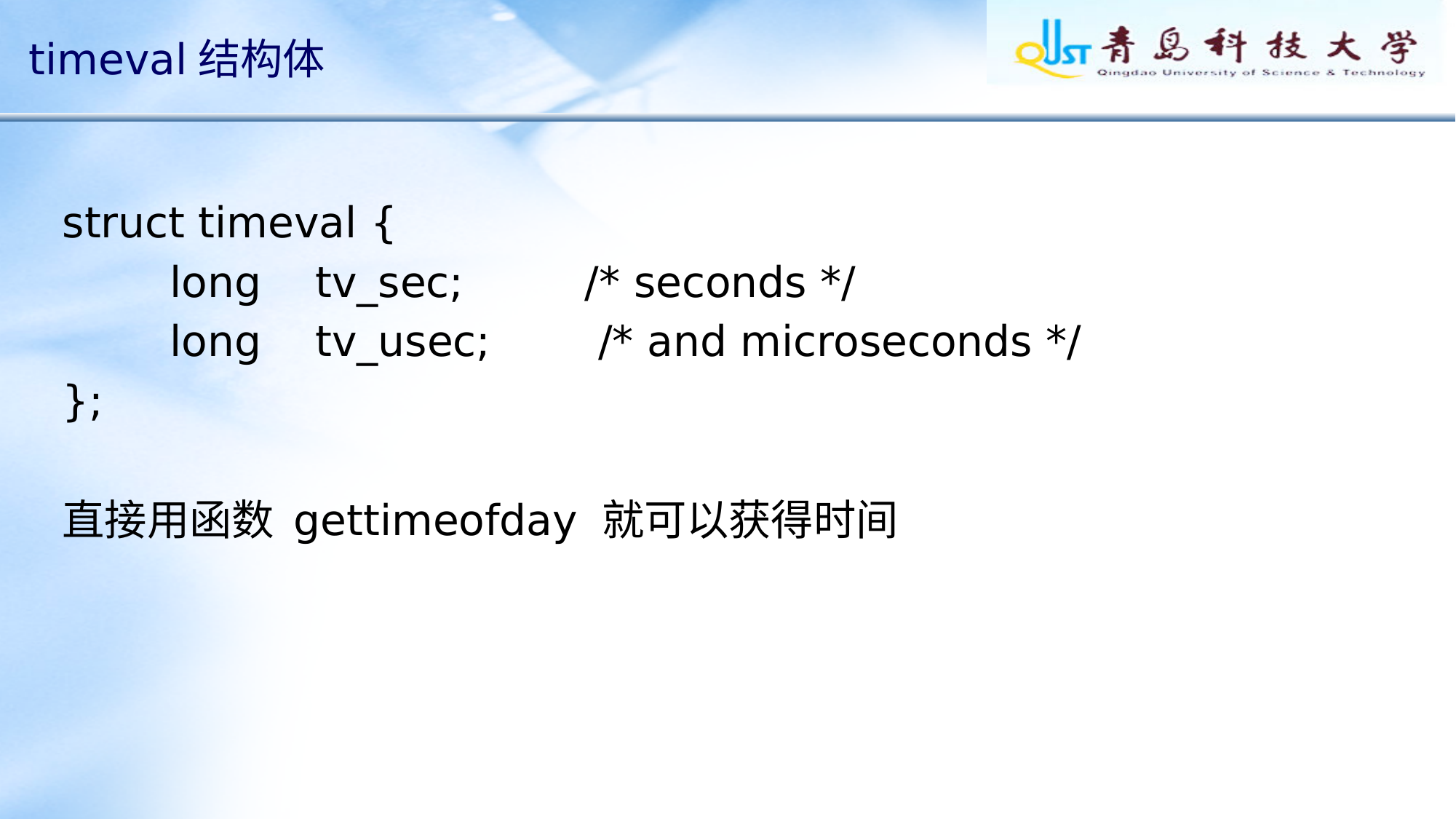

# timeval结构体

struct timeval {
        long    tv_sec;         /* seconds */
        long    tv_usec;        /* and microseconds */
};

直接用函数 gettimeofday 就可以获得时间